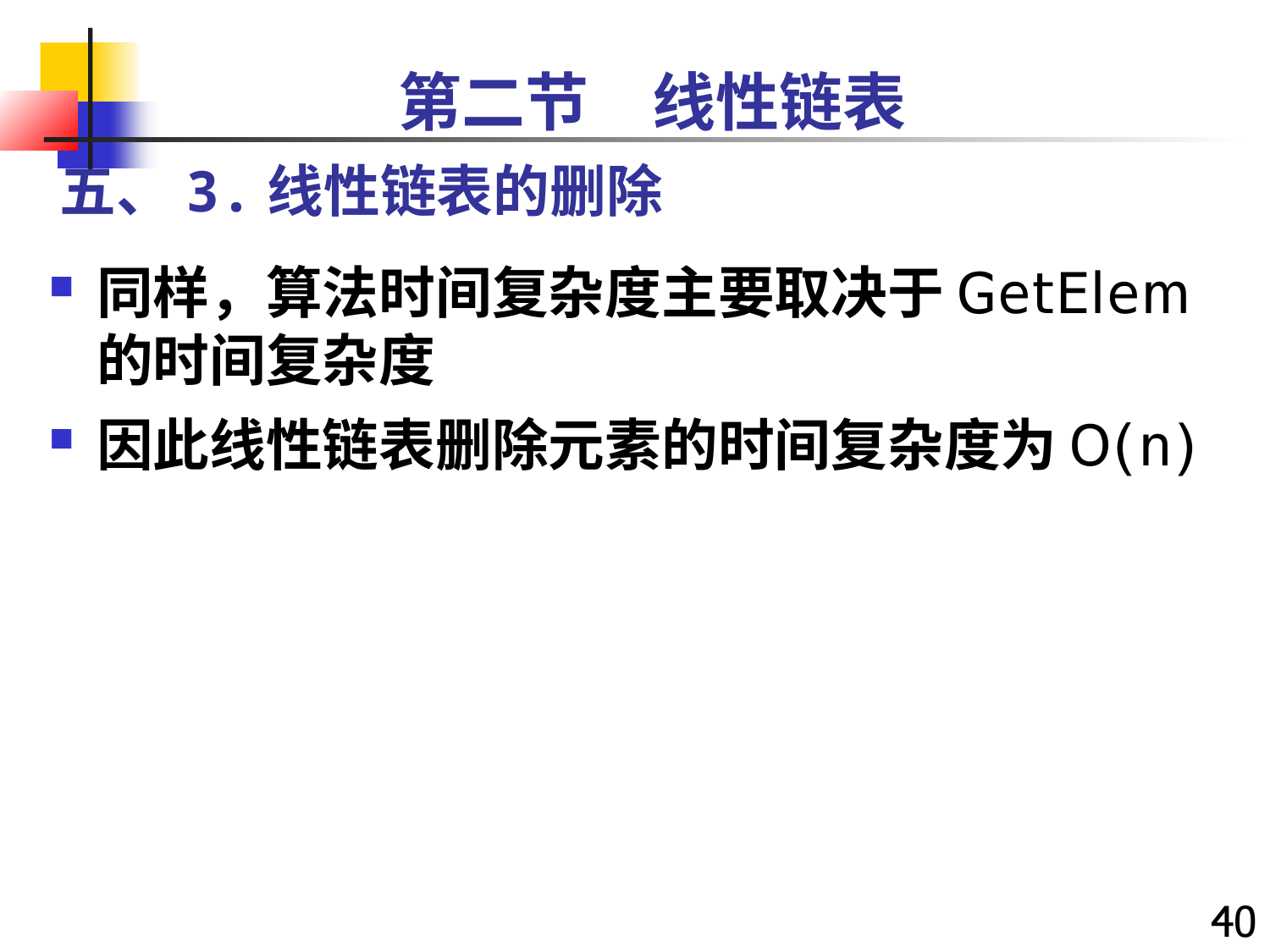

第二节　线性链表
五、3.线性链表的删除
同样，算法时间复杂度主要取决于GetElem的时间复杂度
因此线性链表删除元素的时间复杂度为O(n)
40